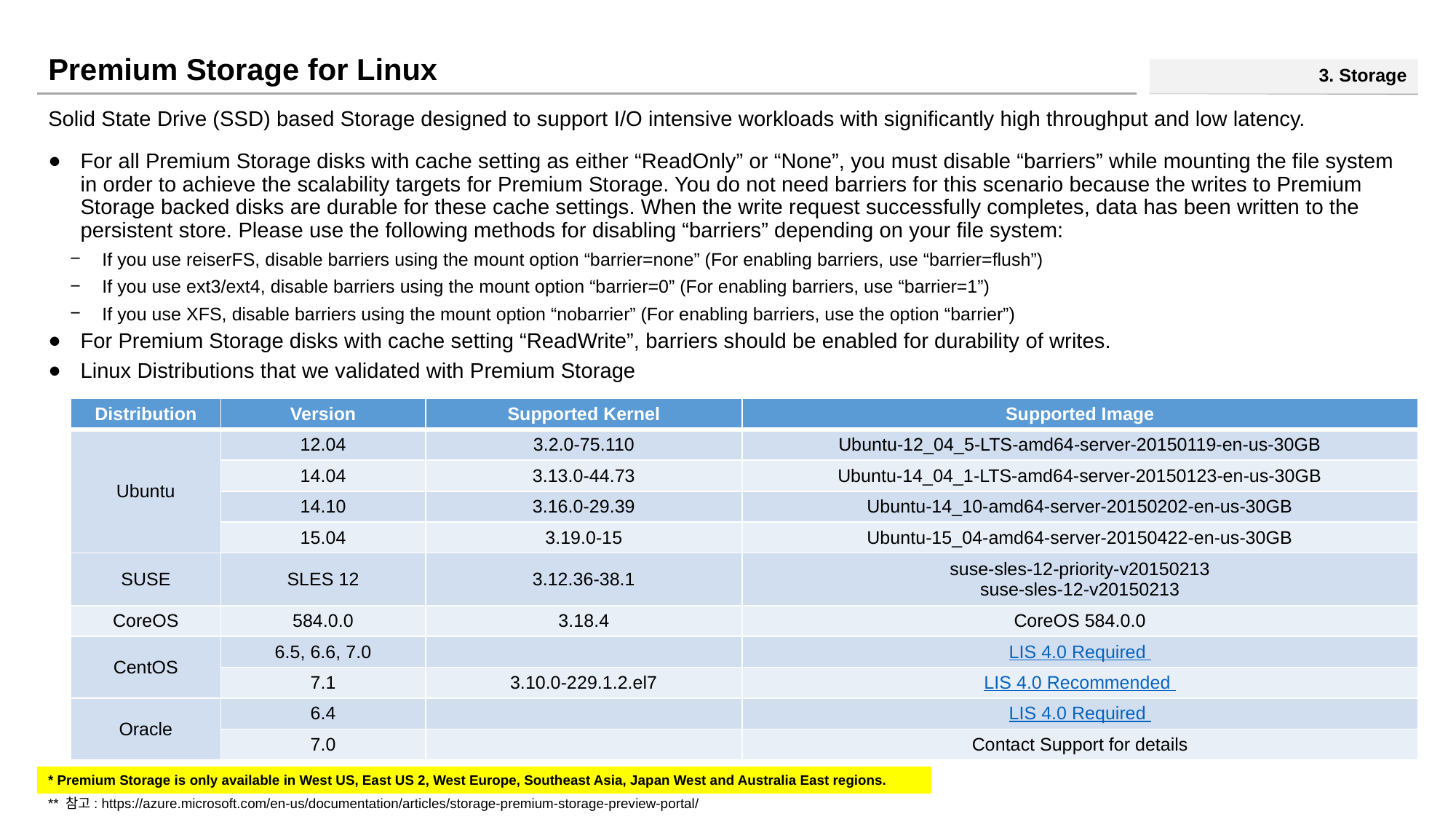

# Premium Storage for Linux
3. Storage
Solid State Drive (SSD) based Storage designed to support I/O intensive workloads with significantly high throughput and low latency.
For all Premium Storage disks with cache setting as either “ReadOnly” or “None”, you must disable “barriers” while mounting the file system in order to achieve the scalability targets for Premium Storage. You do not need barriers for this scenario because the writes to Premium Storage backed disks are durable for these cache settings. When the write request successfully completes, data has been written to the persistent store. Please use the following methods for disabling “barriers” depending on your file system:
If you use reiserFS, disable barriers using the mount option “barrier=none” (For enabling barriers, use “barrier=flush”)
If you use ext3/ext4, disable barriers using the mount option “barrier=0” (For enabling barriers, use “barrier=1”)
If you use XFS, disable barriers using the mount option “nobarrier” (For enabling barriers, use the option “barrier”)
For Premium Storage disks with cache setting “ReadWrite”, barriers should be enabled for durability of writes.
Linux Distributions that we validated with Premium Storage

| Distribution | Version | Supported Kernel | Supported Image |
| --- | --- | --- | --- |
| Ubuntu | 12.04 | 3.2.0-75.110 | Ubuntu-12\_04\_5-LTS-amd64-server-20150119-en-us-30GB |
|  | 14.04 | 3.13.0-44.73 | Ubuntu-14\_04\_1-LTS-amd64-server-20150123-en-us-30GB |
|  | 14.10 | 3.16.0-29.39 | Ubuntu-14\_10-amd64-server-20150202-en-us-30GB |
|  | 15.04 | 3.19.0-15 | Ubuntu-15\_04-amd64-server-20150422-en-us-30GB |
| SUSE | SLES 12 | 3.12.36-38.1 | suse-sles-12-priority-v20150213 suse-sles-12-v20150213 |
| CoreOS | 584.0.0 | 3.18.4 | CoreOS 584.0.0 |
| CentOS | 6.5, 6.6, 7.0 |  | LIS 4.0 Required |
|  | 7.1 | 3.10.0-229.1.2.el7 | LIS 4.0 Recommended |
| Oracle | 6.4 |  | LIS 4.0 Required |
|  | 7.0 |  | Contact Support for details |
* Premium Storage is only available in West US, East US 2, West Europe, Southeast Asia, Japan West and Australia East regions.
** 참고: https://azure.microsoft.com/en-us/documentation/articles/storage-premium-storage-preview-portal/